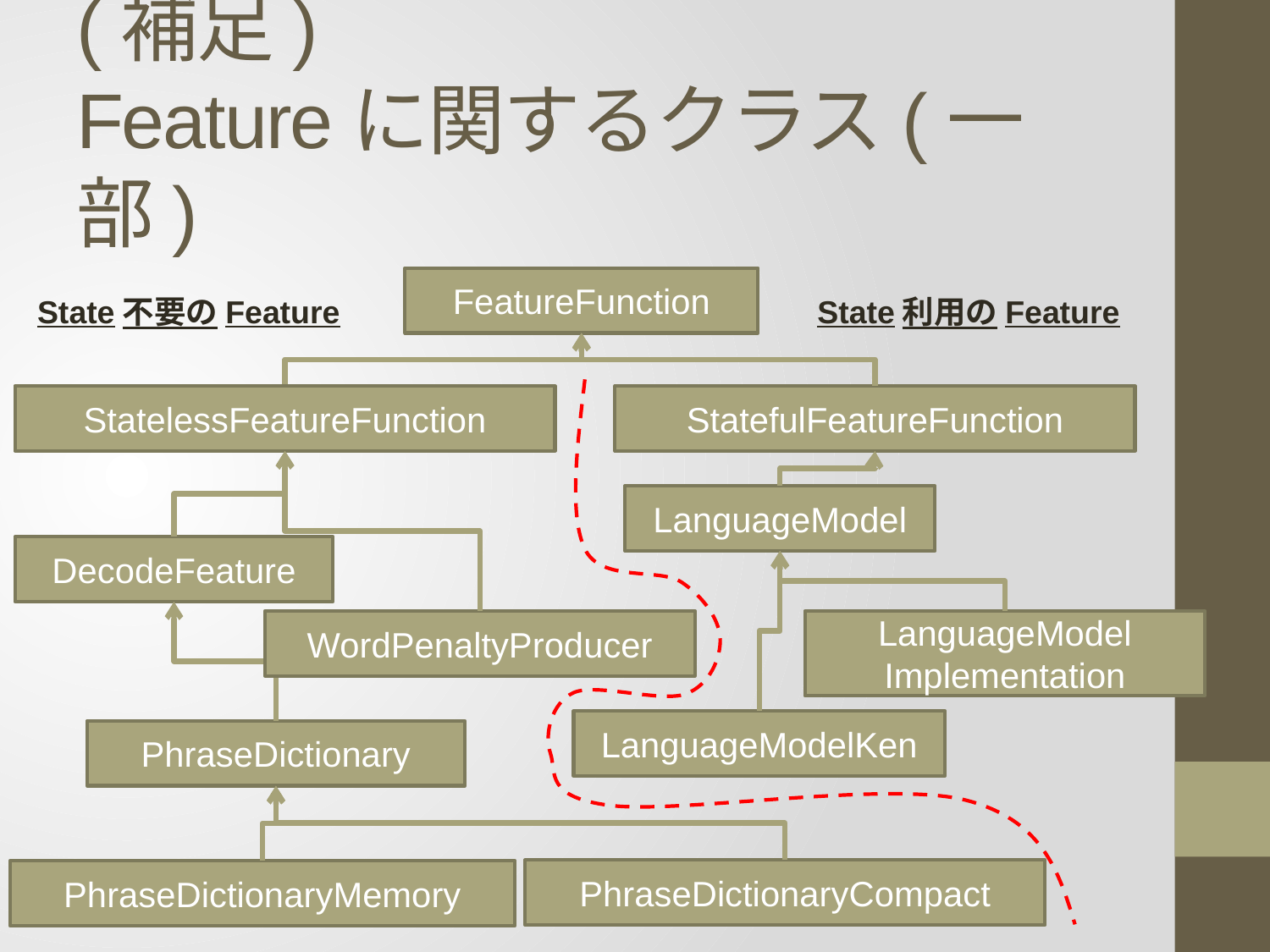

# (補足) Featureに関するクラス(一部)
FeatureFunction
State不要のFeature
State利用のFeature

StatelessFeatureFunction
StatefulFeatureFunction
LanguageModel
DecodeFeature
WordPenaltyProducer
LanguageModel
Implementation
LanguageModelKen
PhraseDictionary
PhraseDictionaryCompact
PhraseDictionaryMemory